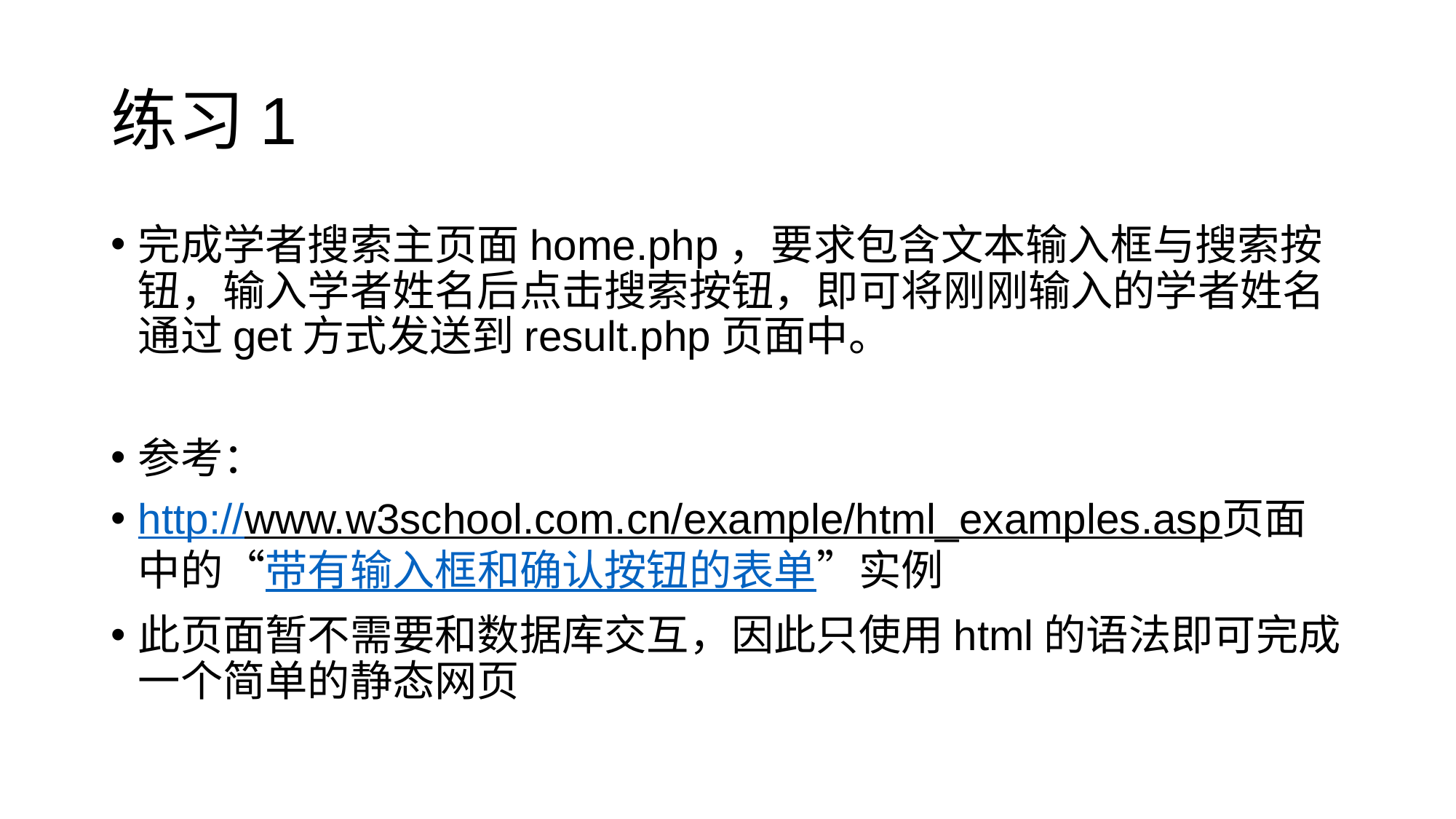

# 练习1
完成学者搜索主页面home.php，要求包含文本输入框与搜索按钮，输入学者姓名后点击搜索按钮，即可将刚刚输入的学者姓名通过get方式发送到result.php页面中。

参考：
http://www.w3school.com.cn/example/html_examples.asp页面中的“带有输入框和确认按钮的表单”实例
此页面暂不需要和数据库交互，因此只使用html的语法即可完成一个简单的静态网页